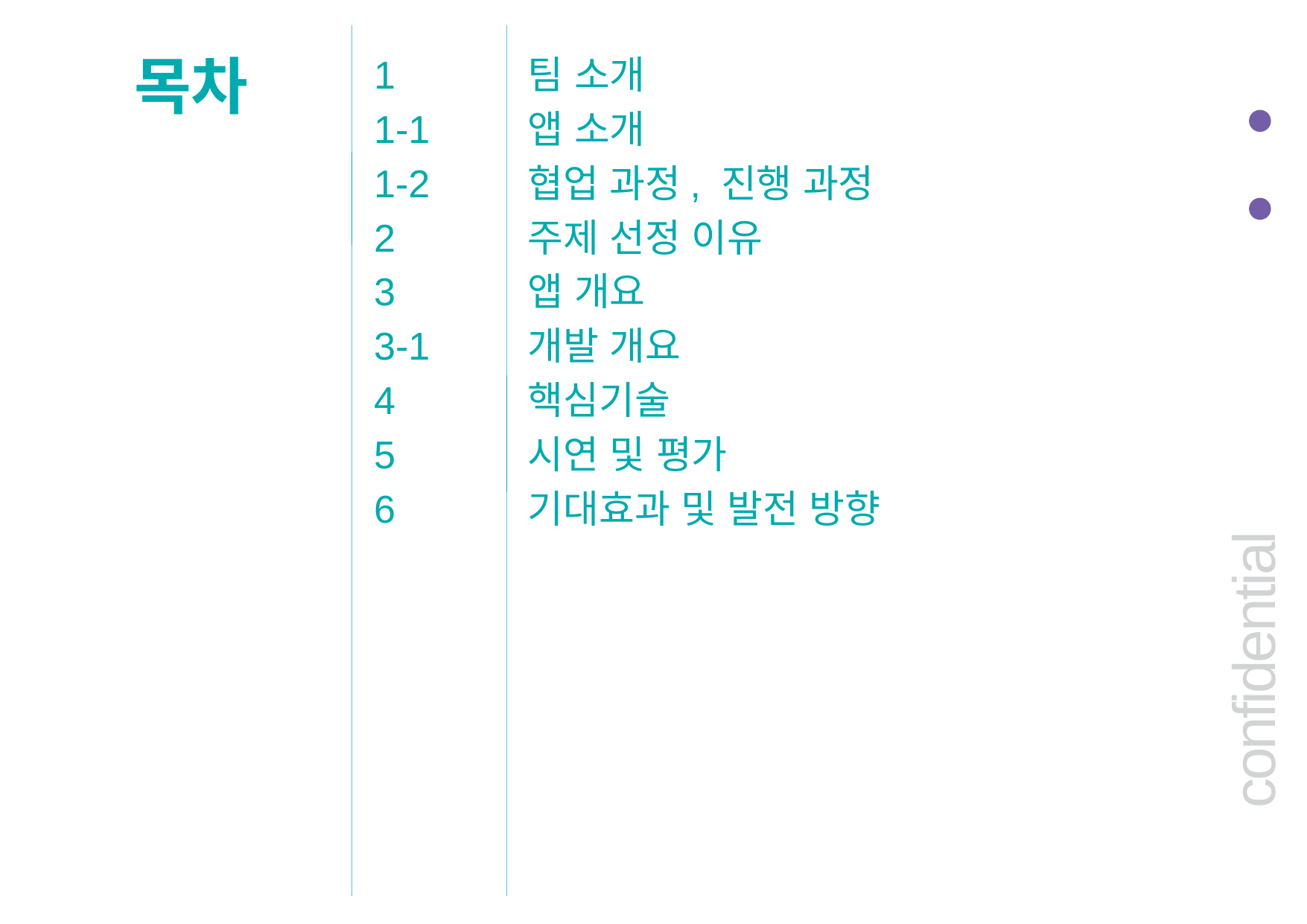

목차
1
1-1
1-2
2
3
3-1
4
5
6

팀 소개
앱 소개
협업 과정, 진행 과정
주제 선정 이유
앱 개요
개발 개요
핵심기술
시연 및 평가
기대효과 및 발전 방향

confidential